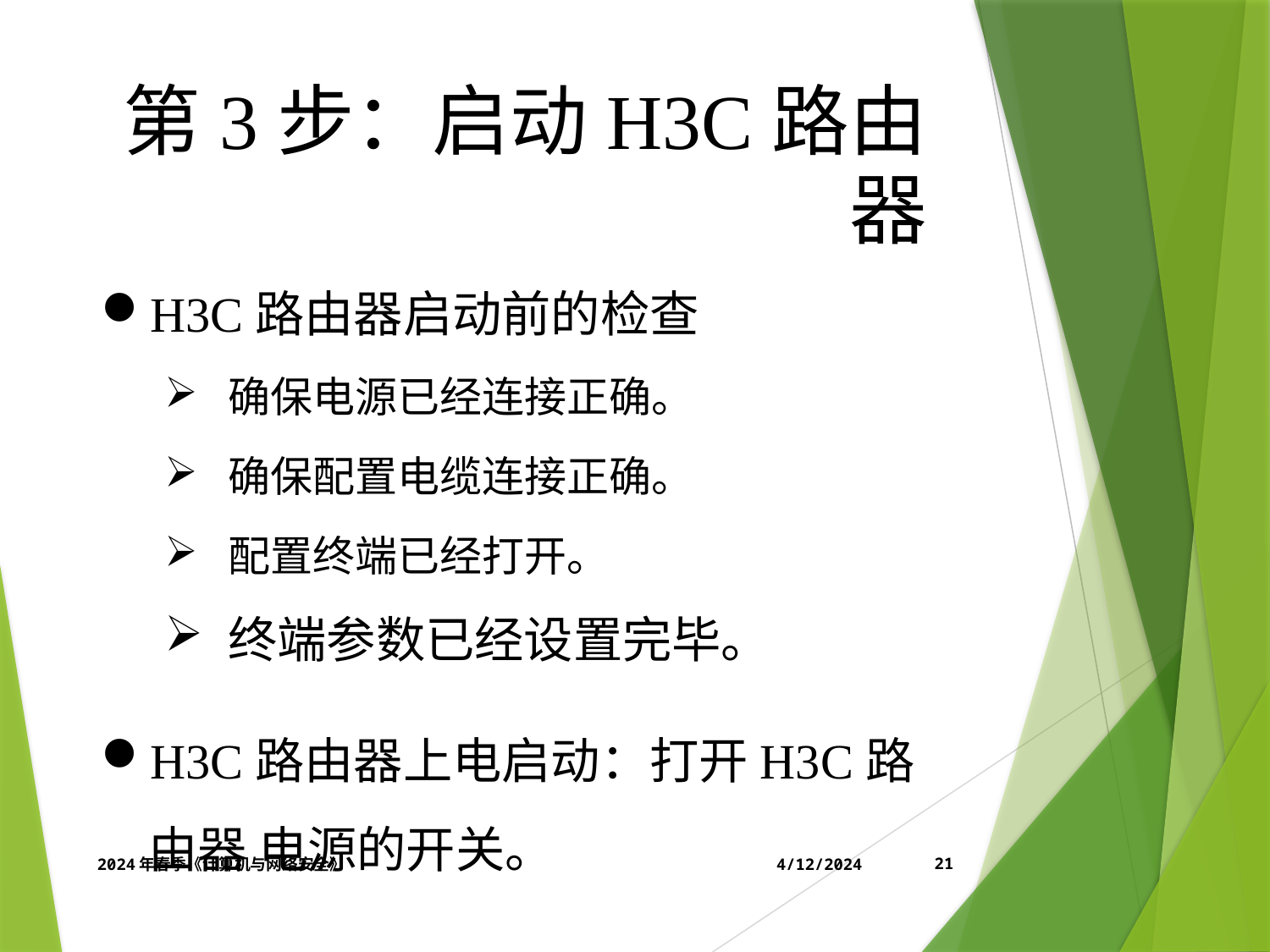

第3步：启动H3C路由器
H3C路由器启动前的检查
确保电源已经连接正确。
确保配置电缆连接正确。
配置终端已经打开。
终端参数已经设置完毕。
H3C路由器上电启动：打开H3C路由器 电源的开关。

2024年春季《计算机与网络安全》
4/12/2024
21